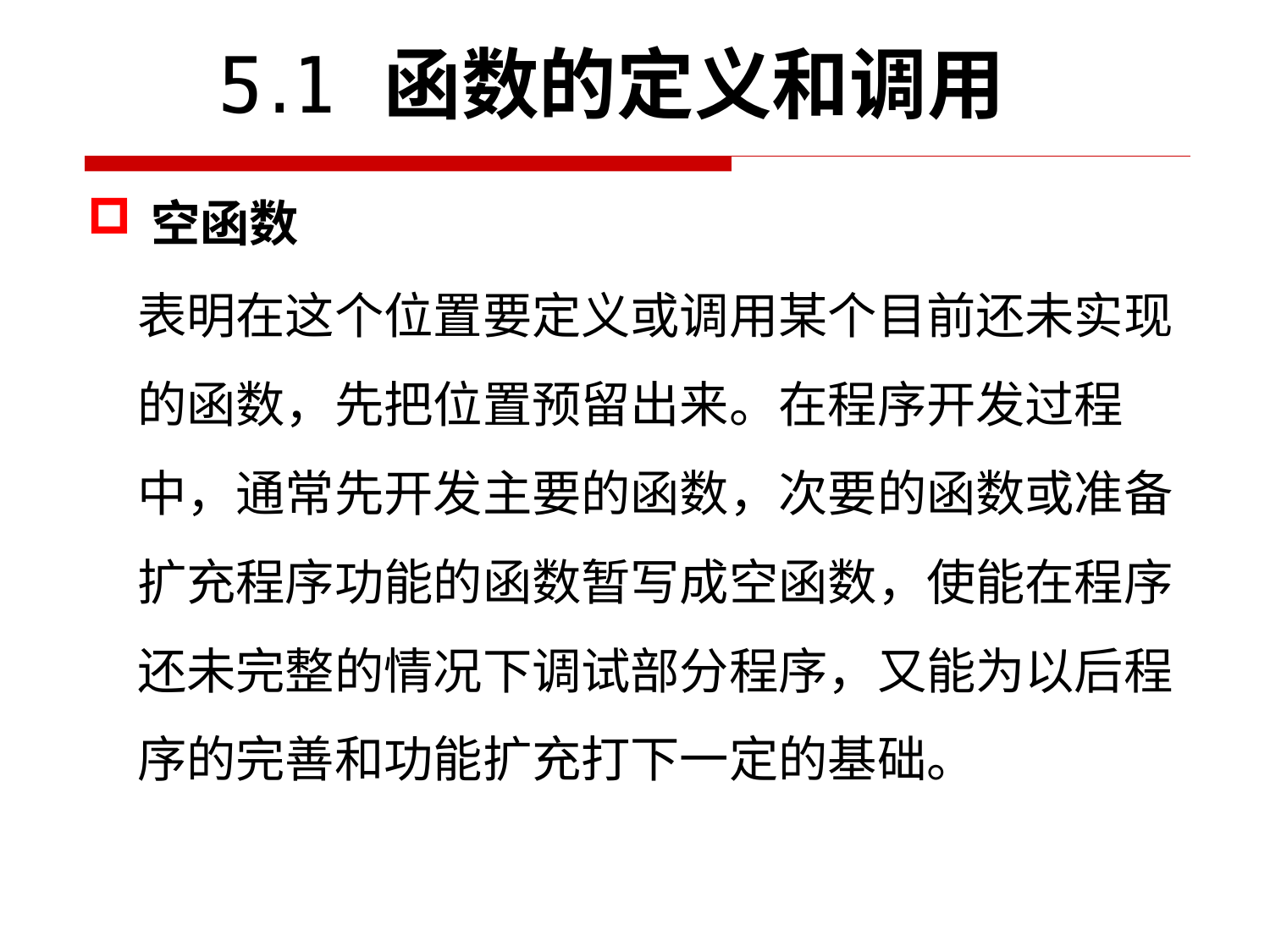

5.1 函数的定义和调用
空函数
表明在这个位置要定义或调用某个目前还未实现的函数，先把位置预留出来。在程序开发过程中，通常先开发主要的函数，次要的函数或准备扩充程序功能的函数暂写成空函数，使能在程序还未完整的情况下调试部分程序，又能为以后程序的完善和功能扩充打下一定的基础。